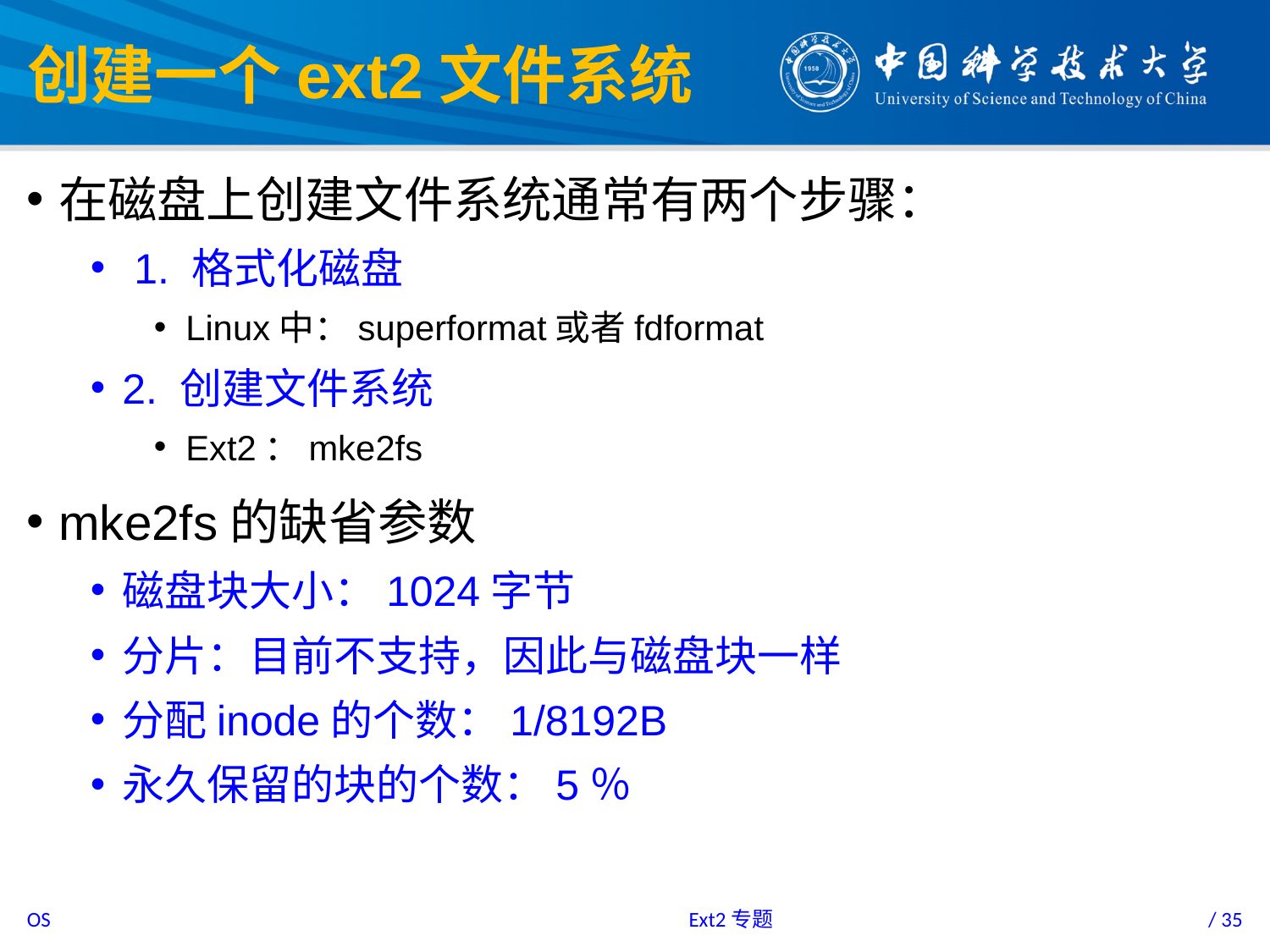

# 创建一个ext2文件系统
在磁盘上创建文件系统通常有两个步骤：
 1. 格式化磁盘
Linux中：superformat或者fdformat
2. 创建文件系统
Ext2：mke2fs
mke2fs的缺省参数
磁盘块大小：1024字节
分片：目前不支持，因此与磁盘块一样
分配inode的个数：1/8192B
永久保留的块的个数：5％
Ext2专题